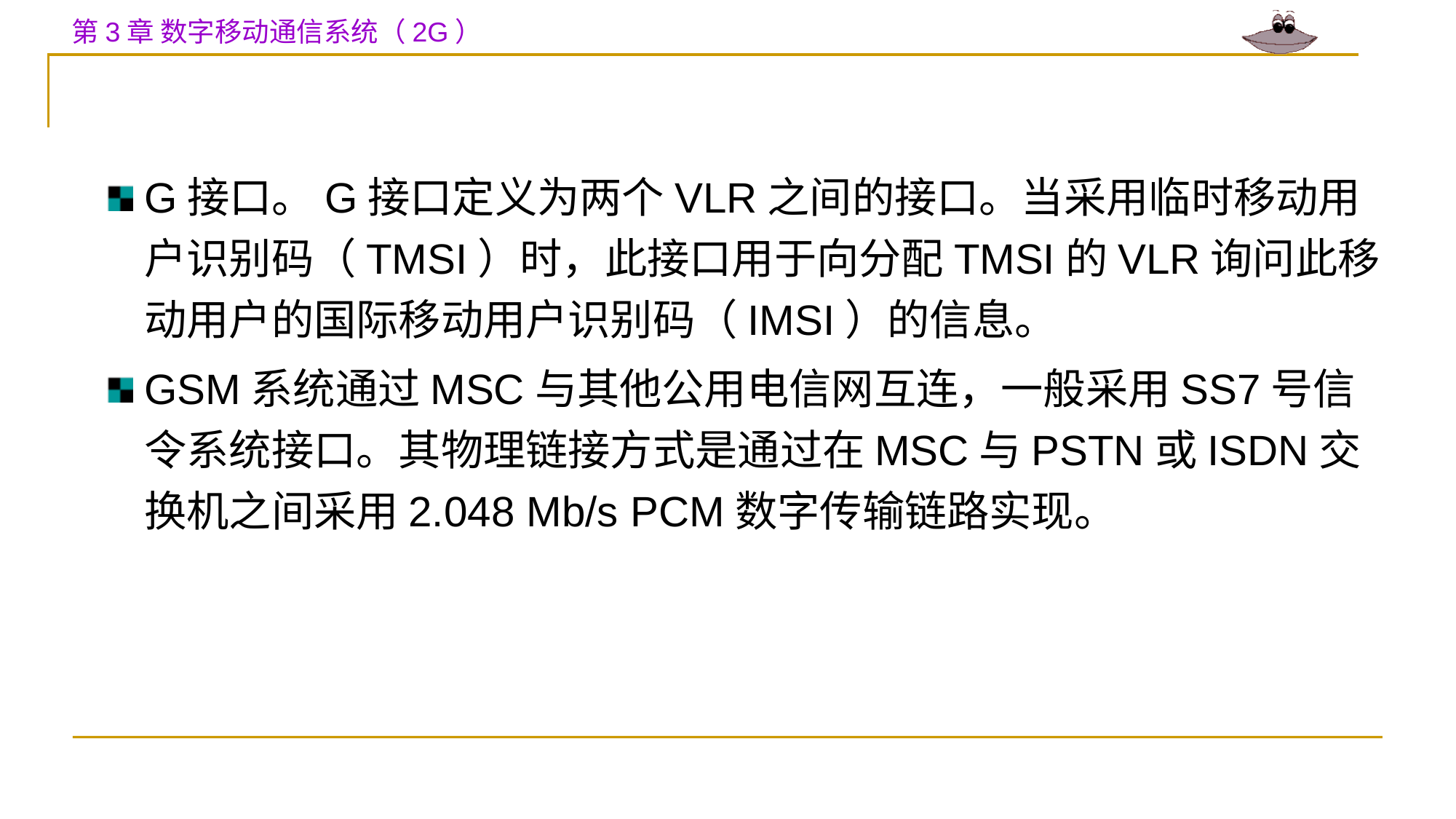

G接口。G接口定义为两个VLR之间的接口。当采用临时移动用户识别码（TMSI）时，此接口用于向分配TMSI的VLR询问此移动用户的国际移动用户识别码（IMSI）的信息。
GSM系统通过MSC与其他公用电信网互连，一般采用SS7号信令系统接口。其物理链接方式是通过在MSC与PSTN或ISDN交换机之间采用2.048 Mb/s PCM数字传输链路实现。